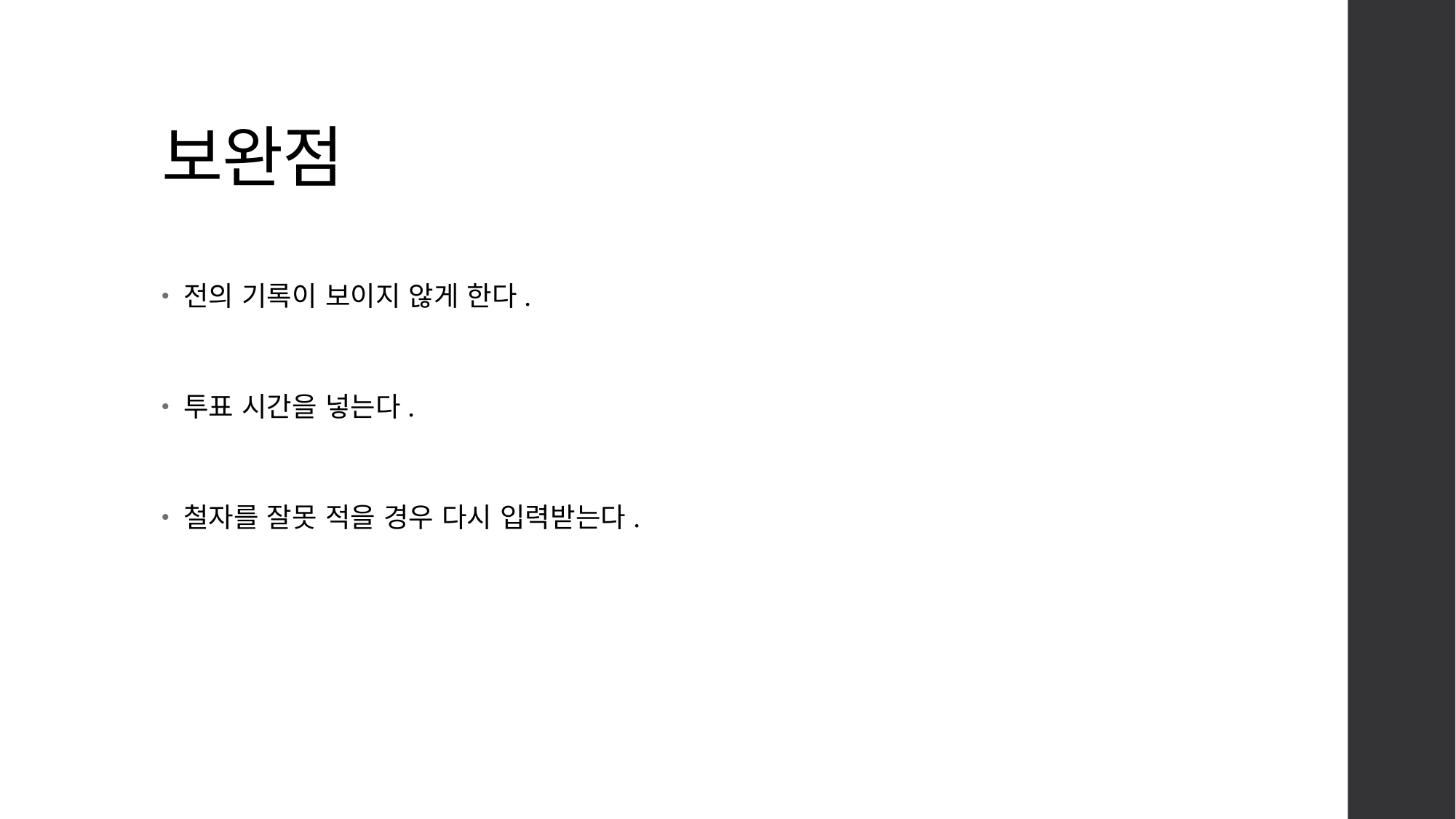

# 보완점

전의 기록이 보이지 않게 한다.

투표 시간을 넣는다.

철자를 잘못 적을 경우 다시 입력받는다.